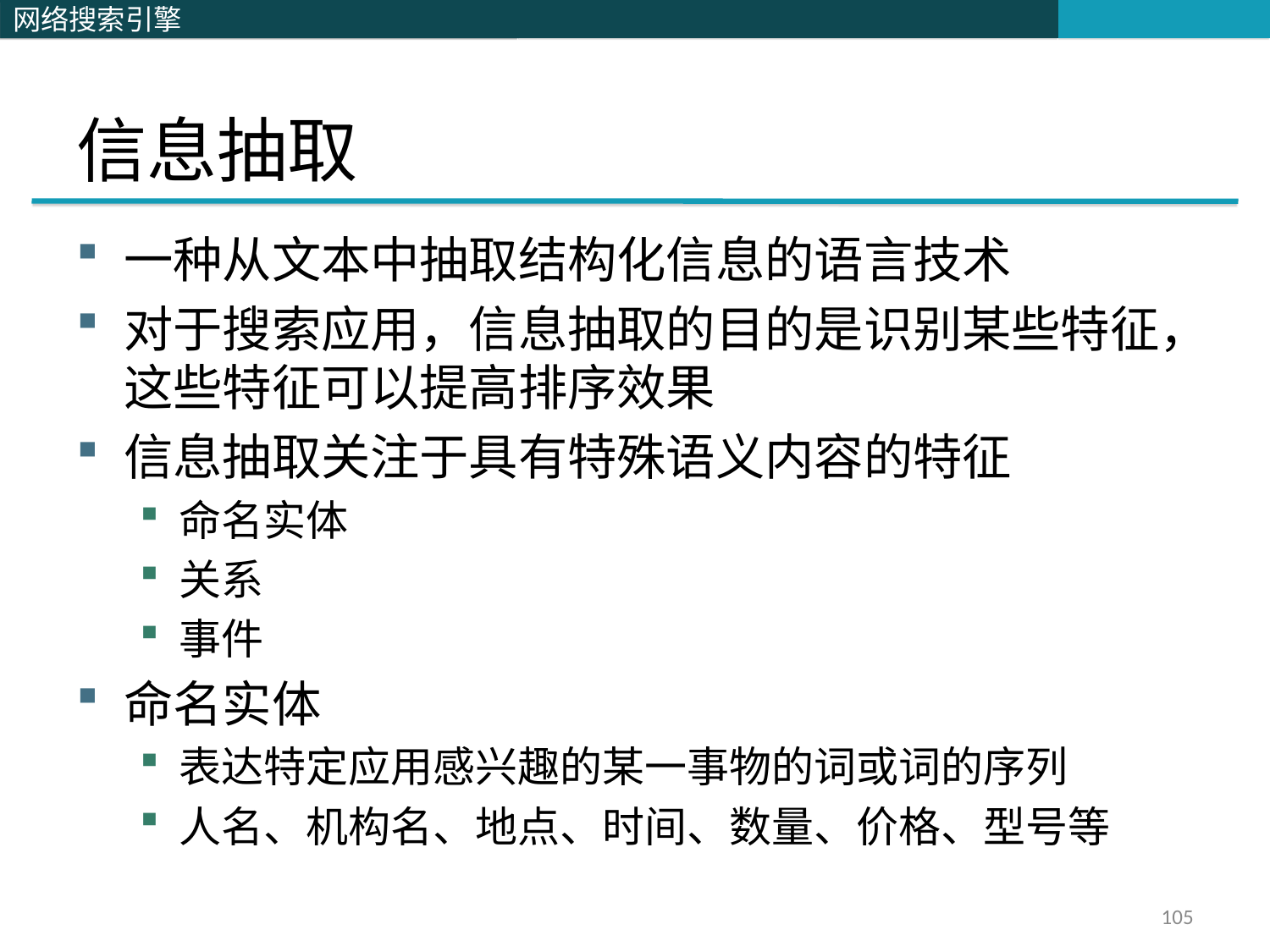

# 信息抽取
一种从文本中抽取结构化信息的语言技术
对于搜索应用，信息抽取的目的是识别某些特征，这些特征可以提高排序效果
信息抽取关注于具有特殊语义内容的特征
命名实体
关系
事件
命名实体
表达特定应用感兴趣的某一事物的词或词的序列
人名、机构名、地点、时间、数量、价格、型号等
105